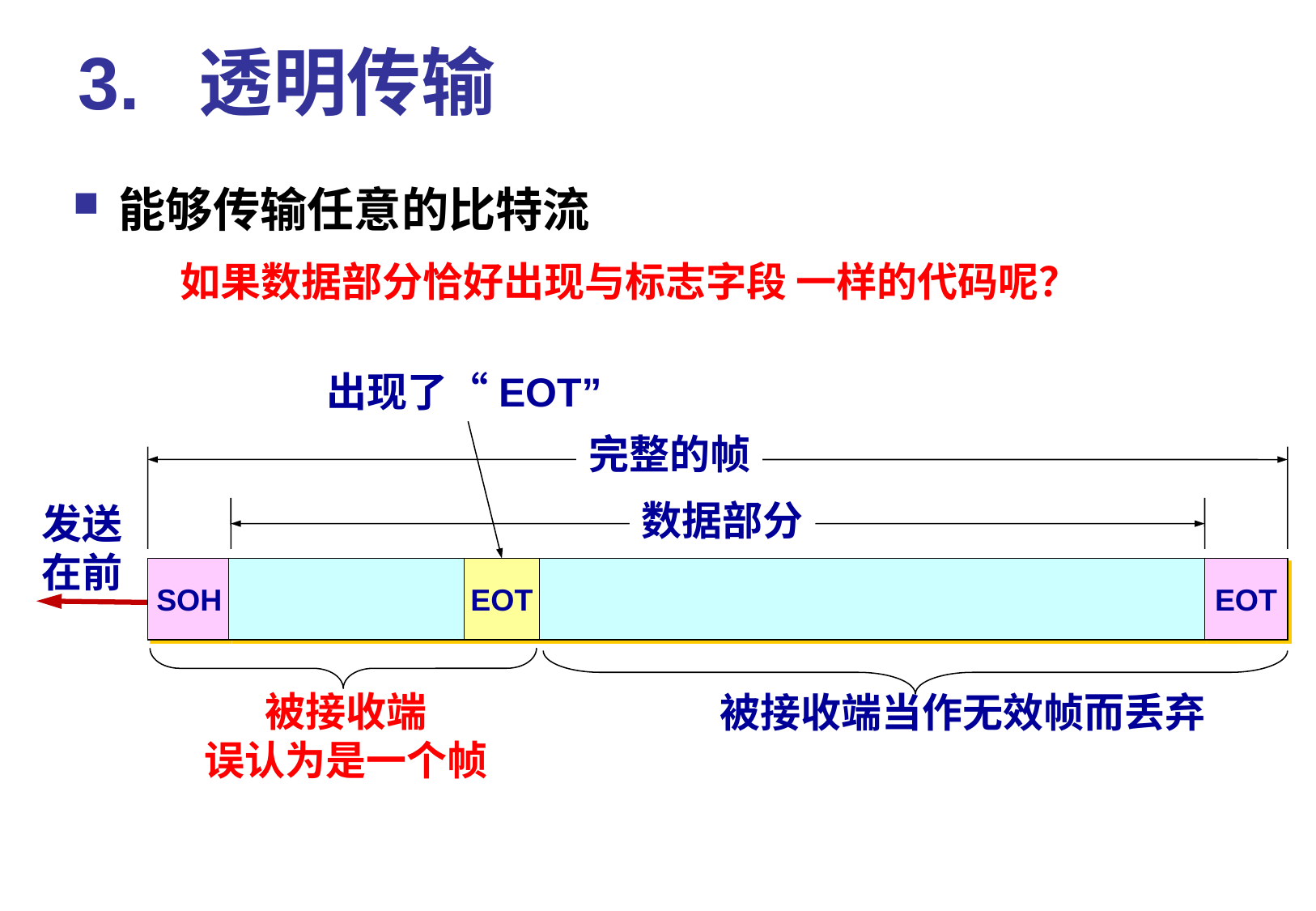

# 3.  透明传输
能够传输任意的比特流
如果数据部分恰好出现与标志字段 一样的代码呢？

出现了“EOT”

完整的帧

数据部分
发送
在前

SOH

EOT
EOT
被接收端
误认为是一个帧
被接收端当作无效帧而丢弃